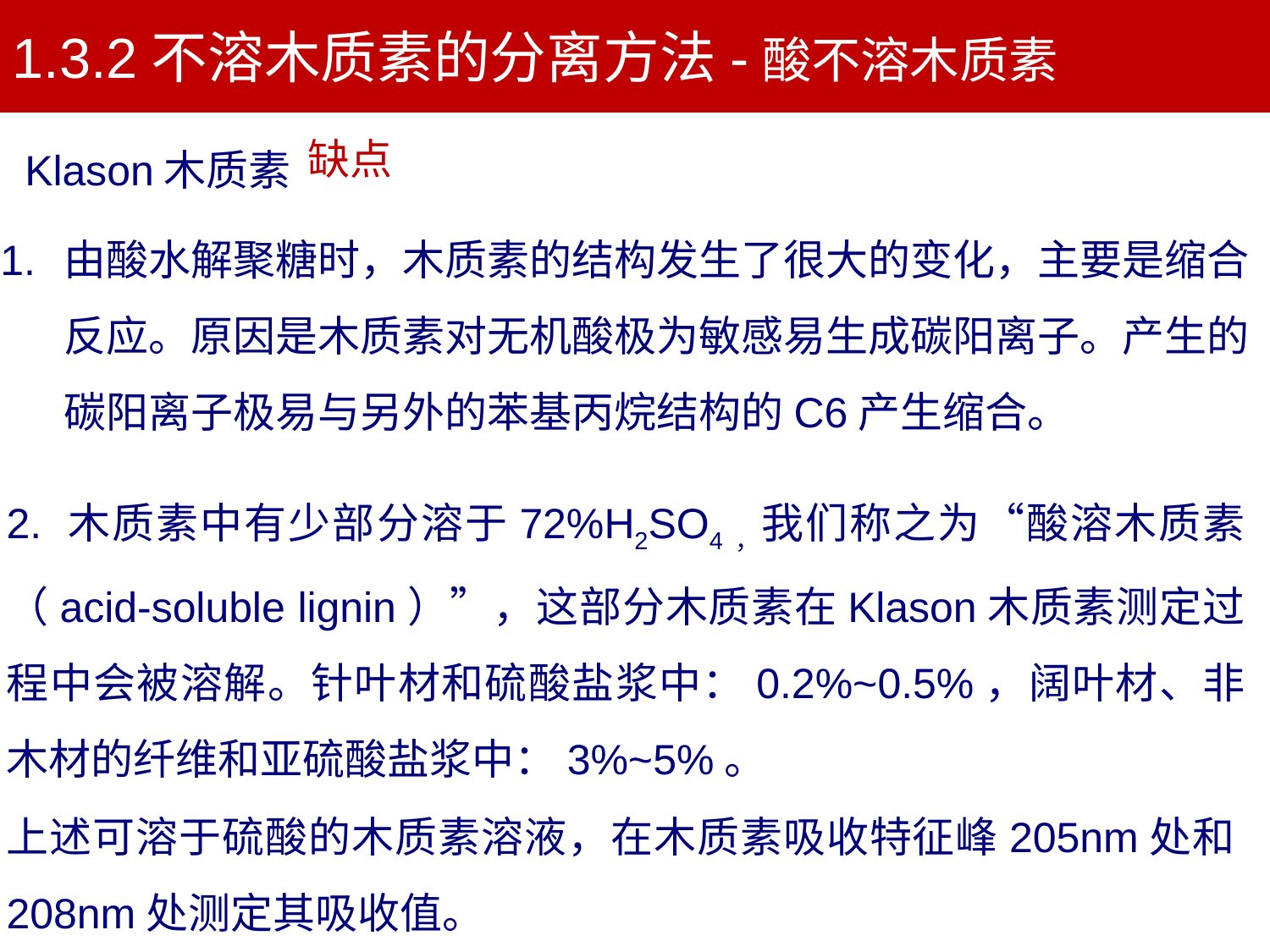

1.3.2不溶木质素的分离方法-酸不溶木质素
Klason木质素
缺点
由酸水解聚糖时，木质素的结构发生了很大的变化，主要是缩合反应。原因是木质素对无机酸极为敏感易生成碳阳离子。产生的碳阳离子极易与另外的苯基丙烷结构的C6产生缩合。
2. 木质素中有少部分溶于72%H2SO4，我们称之为“酸溶木质素（acid-soluble lignin）”，这部分木质素在Klason木质素测定过程中会被溶解。针叶材和硫酸盐浆中：0.2%~0.5%，阔叶材、非木材的纤维和亚硫酸盐浆中：3%~5%。
上述可溶于硫酸的木质素溶液，在木质素吸收特征峰205nm处和208nm处测定其吸收值。